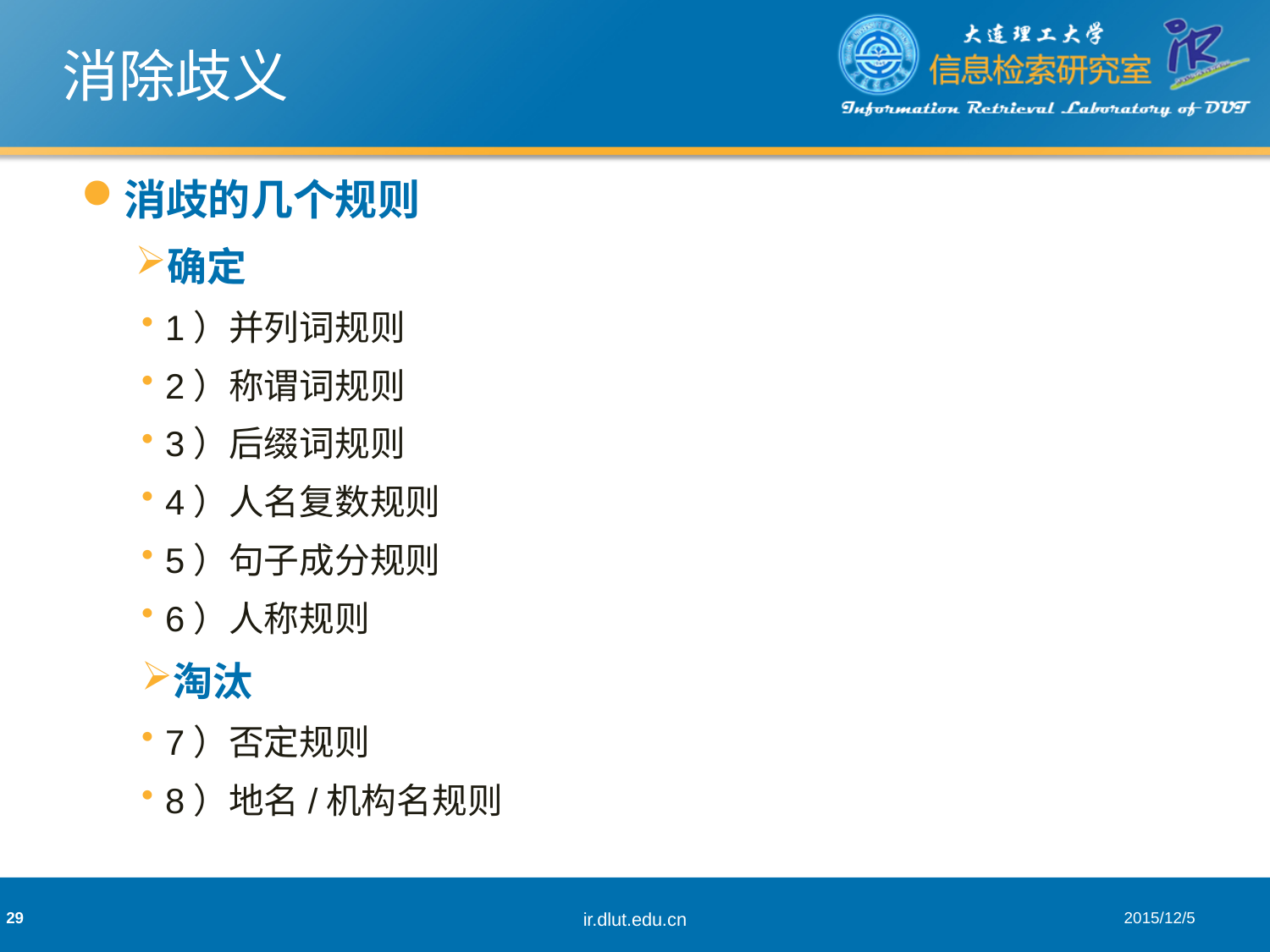

# 消除歧义
消歧的几个规则
确定
1）并列词规则
2）称谓词规则
3）后缀词规则
4）人名复数规则
5）句子成分规则
6）人称规则
淘汰
7）否定规则
8）地名/机构名规则